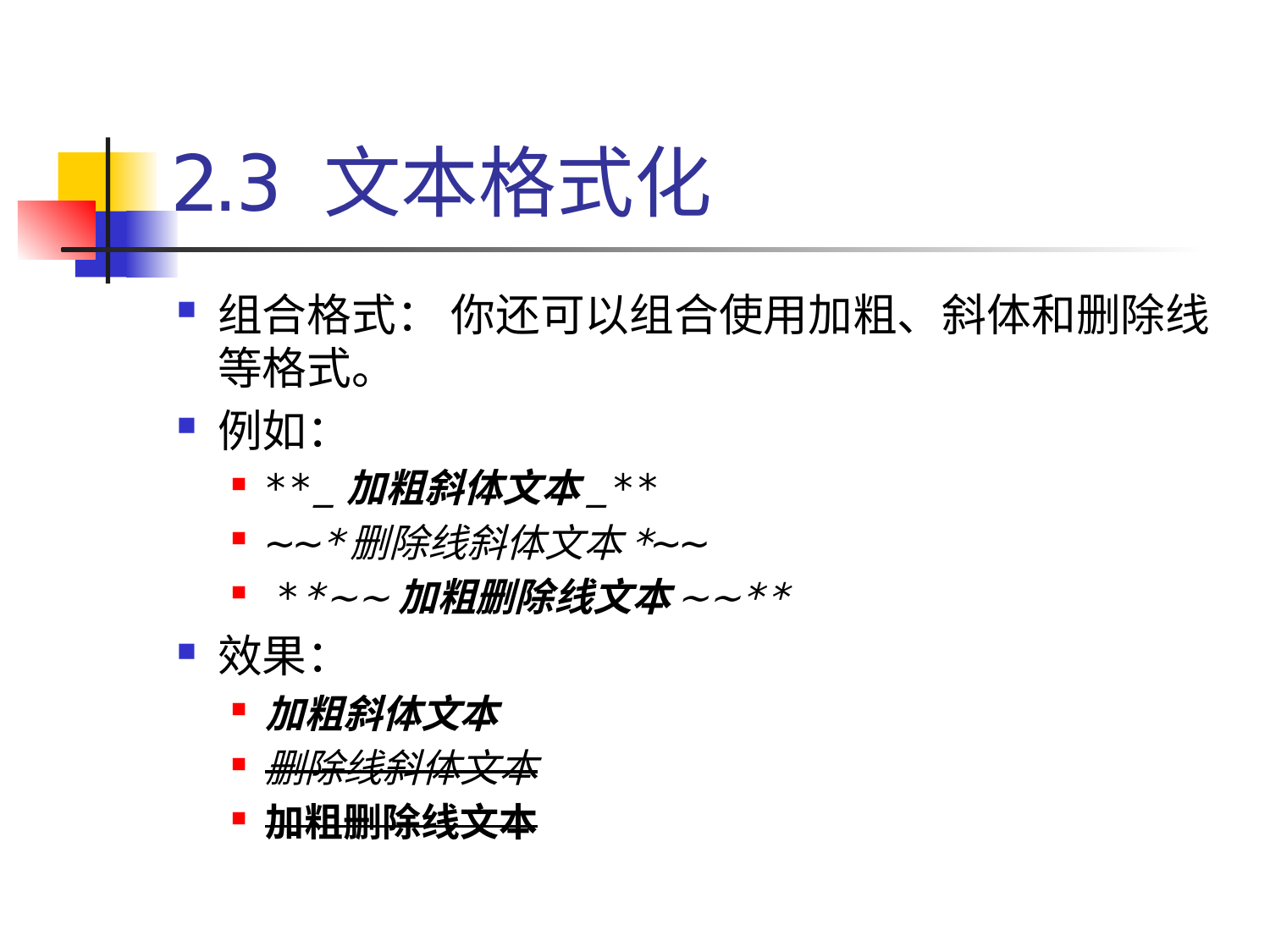

# 2.3 文本格式化
组合格式： 你还可以组合使用加粗、斜体和删除线等格式。
例如：
**_加粗斜体文本_**
~~*删除线斜体文本*~~
 **~~加粗删除线文本~~**
效果：
加粗斜体文本
删除线斜体文本
加粗删除线文本